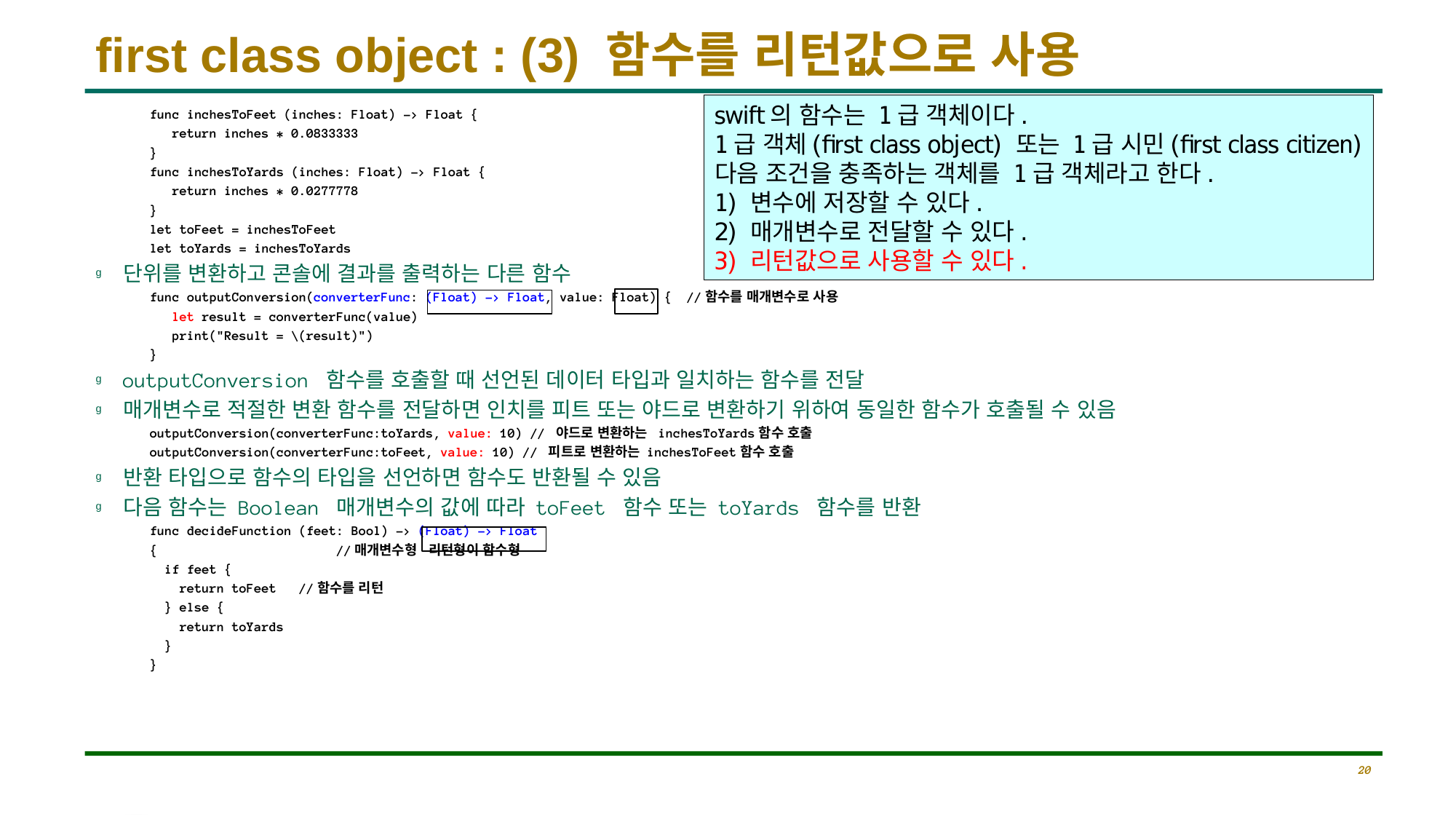

# first class object : (3) 함수를 리턴값으로 사용
swift의 함수는 1급 객체이다.
1급 객체(first class object) 또는 1급 시민(first class citizen)
다음 조건을 충족하는 객체를 1급 객체라고 한다.
1) 변수에 저장할 수 있다.
2) 매개변수로 전달할 수 있다.
3) 리턴값으로 사용할 수 있다.
func inchesToFeet (inches: Float) -> Float {
   return inches * 0.0833333
}
func inchesToYards (inches: Float) -> Float {
   return inches * 0.0277778
}
let toFeet = inchesToFeet
let toYards = inchesToYards
단위를 변환하고 콘솔에 결과를 출력하는 다른 함수
func outputConversion(converterFunc: (Float) -> Float, value: Float) {  //함수를 매개변수로 사용
   let result = converterFunc(value)
   print("Result = \(result)")
}
outputConversion 함수를 호출할 때 선언된 데이터 타입과 일치하는 함수를 전달
매개변수로 적절한 변환 함수를 전달하면 인치를 피트 또는 야드로 변환하기 위하여 동일한 함수가 호출될 수 있음
outputConversion(converterFunc:toYards, value: 10) // 야드로 변환하는  inchesToYards함수 호출
outputConversion(converterFunc:toFeet, value: 10) // 피트로 변환하는 inchesToFeet함수 호출
반환 타입으로 함수의 타입을 선언하면 함수도 반환될 수 있음
다음 함수는 Boolean 매개변수의 값에 따라 toFeet 함수 또는 toYards 함수를 반환
func decideFunction (feet: Bool) -> (Float) -> Float
{                        //매개변수형   리턴형이 함수형
  if feet {
    return toFeet   //함수를 리턴
  } else {
    return toYards
  }
}